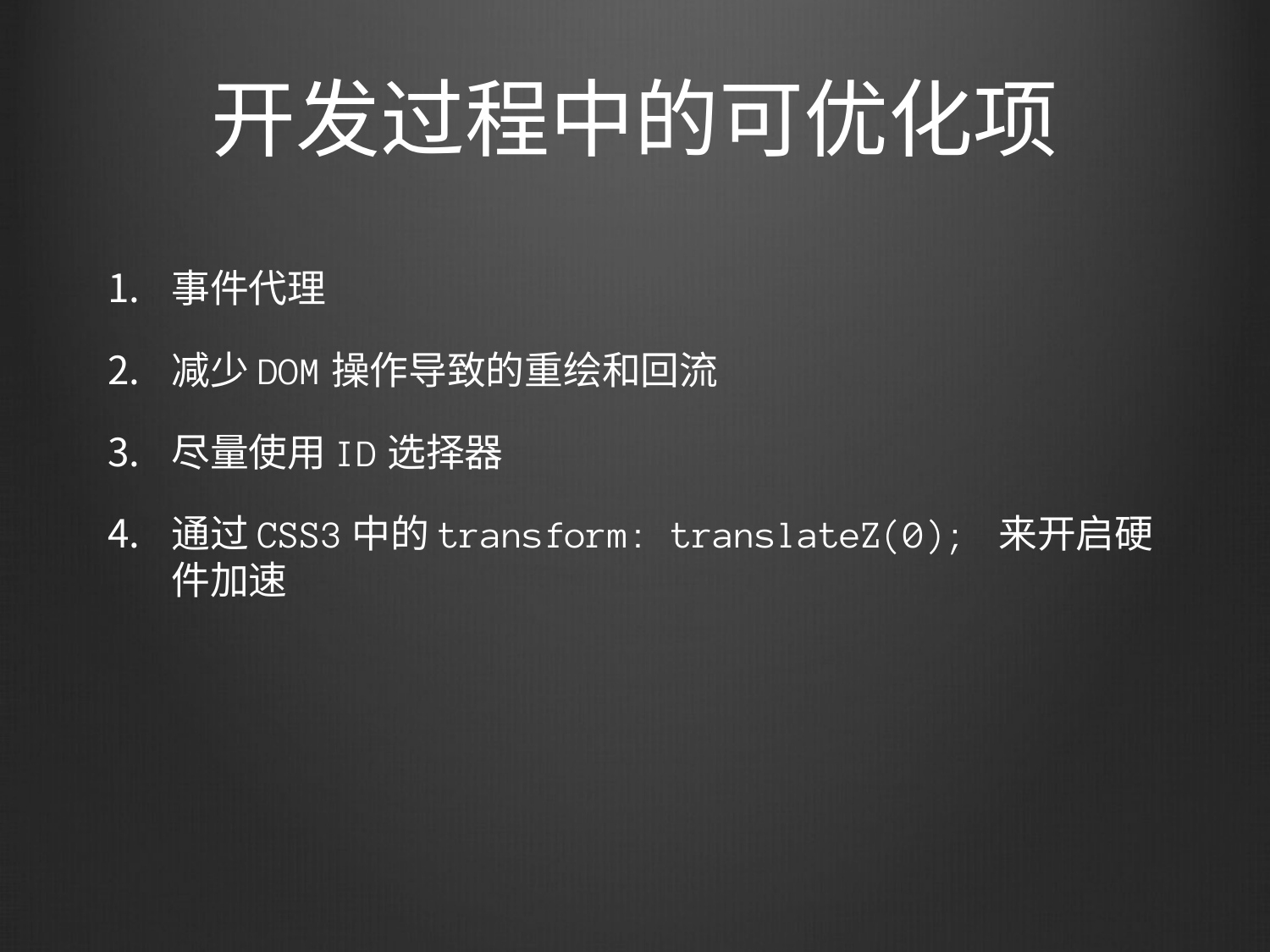

# 开发过程中的可优化项
事件代理
减少DOM操作导致的重绘和回流
尽量使用ID选择器
通过CSS3中的transform: translateZ(0); 来开启硬件加速